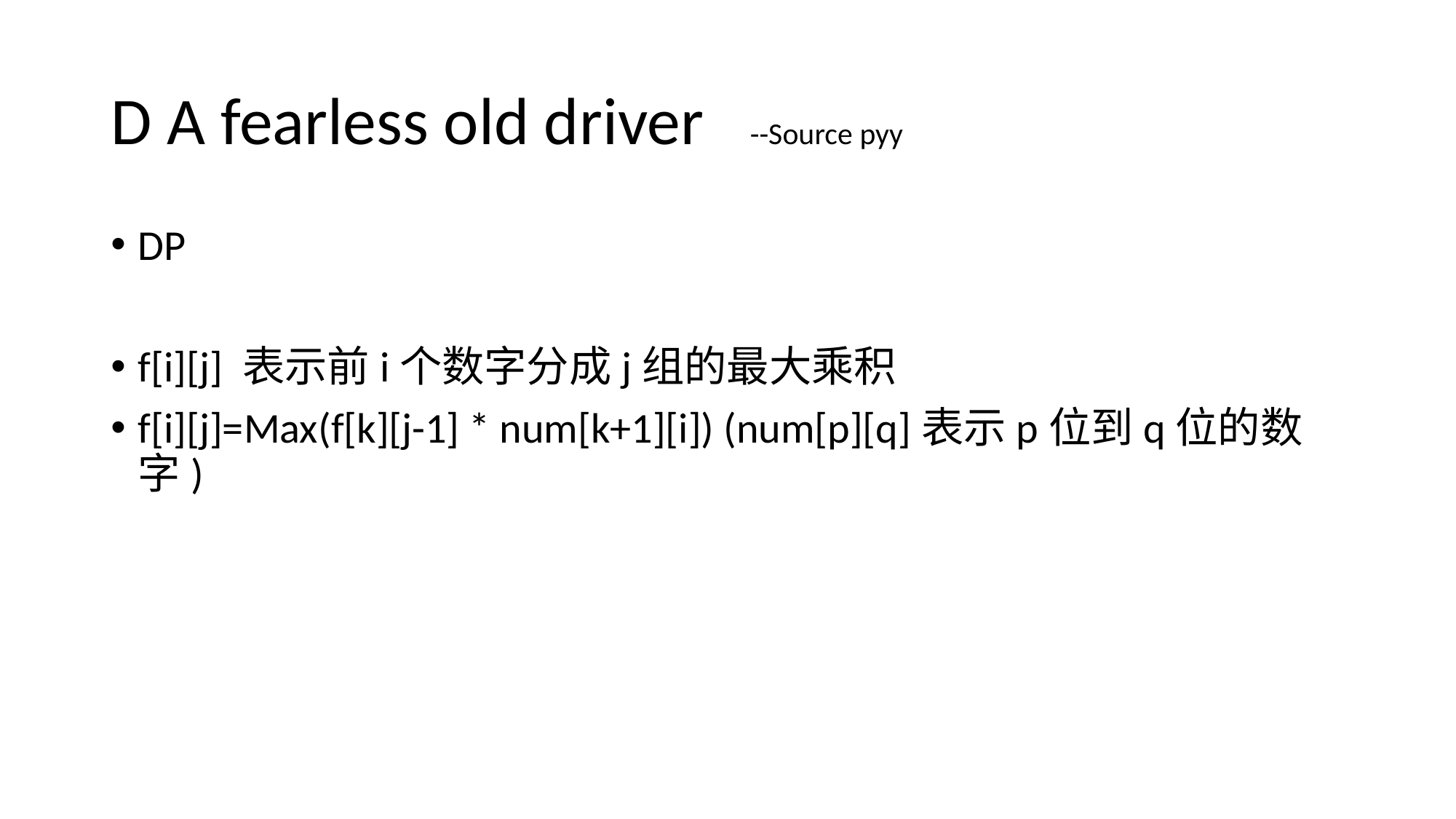

# D A fearless old driver   --Source pyy
DP

f[i][j] 表示前i个数字分成j组的最大乘积
f[i][j]=Max(f[k][j-1] * num[k+1][i]) (num[p][q]表示p位到q位的数字)